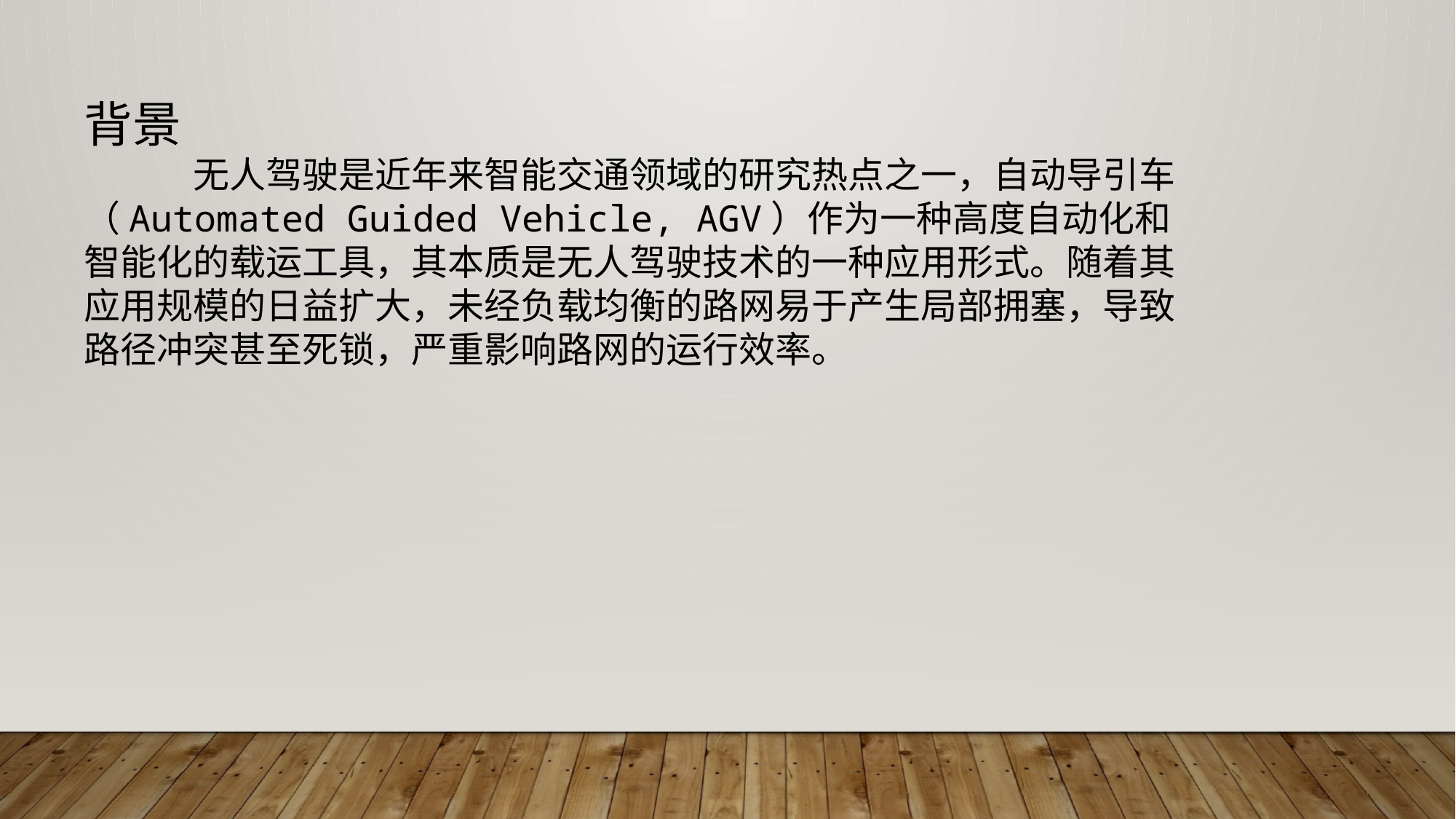

背景
	无人驾驶是近年来智能交通领域的研究热点之一，自动导引车（Automated Guided Vehicle, AGV）作为一种高度自动化和智能化的载运工具，其本质是无人驾驶技术的一种应用形式。随着其应用规模的日益扩大，未经负载均衡的路网易于产生局部拥塞，导致路径冲突甚至死锁，严重影响路网的运行效率。